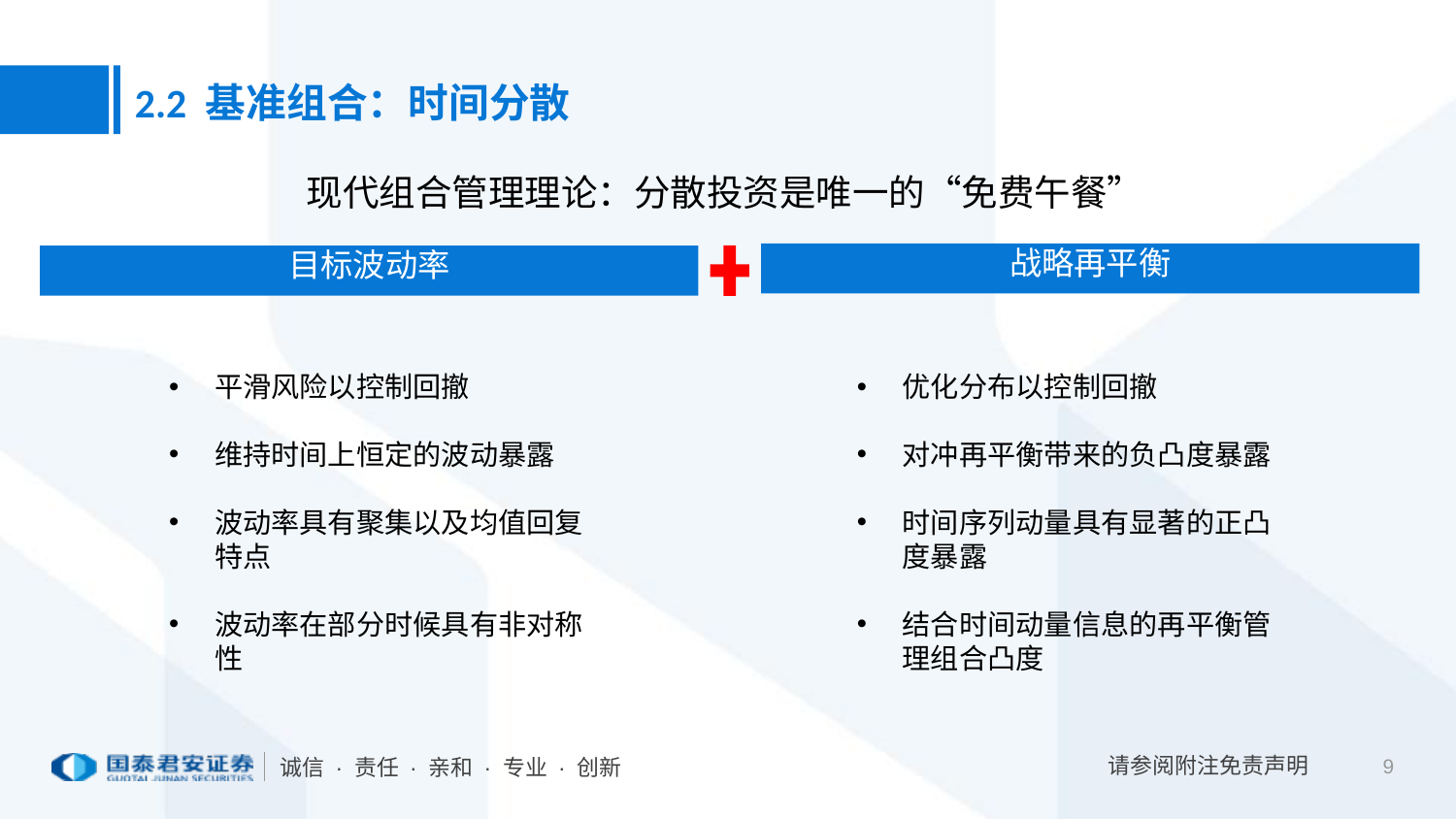

2.2 基准组合：时间分散
现代组合管理理论：分散投资是唯一的“免费午餐”
战略再平衡

目标波动率

平滑风险以控制回撤

维持时间上恒定的波动暴露

波动率具有聚集以及均值回复特点

波动率在部分时候具有非对称性
优化分布以控制回撤

对冲再平衡带来的负凸度暴露

时间序列动量具有显著的正凸度暴露

结合时间动量信息的再平衡管理组合凸度